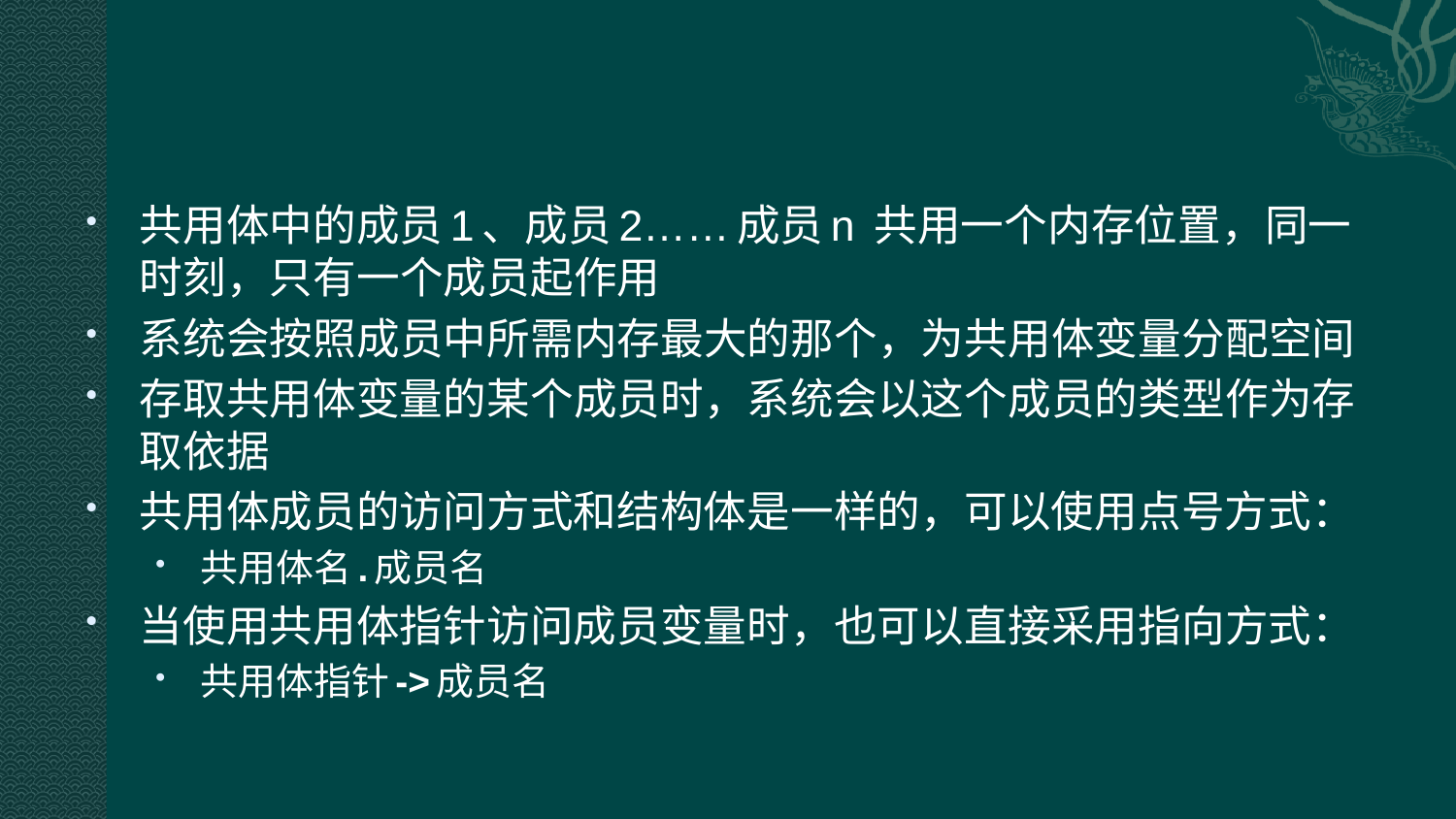

#
共用体中的成员1、成员2……成员n 共用一个内存位置，同一时刻，只有一个成员起作用
系统会按照成员中所需内存最大的那个，为共用体变量分配空间
存取共用体变量的某个成员时，系统会以这个成员的类型作为存取依据
共用体成员的访问方式和结构体是一样的，可以使用点号方式：
共用体名.成员名
当使用共用体指针访问成员变量时，也可以直接采用指向方式：
共用体指针->成员名